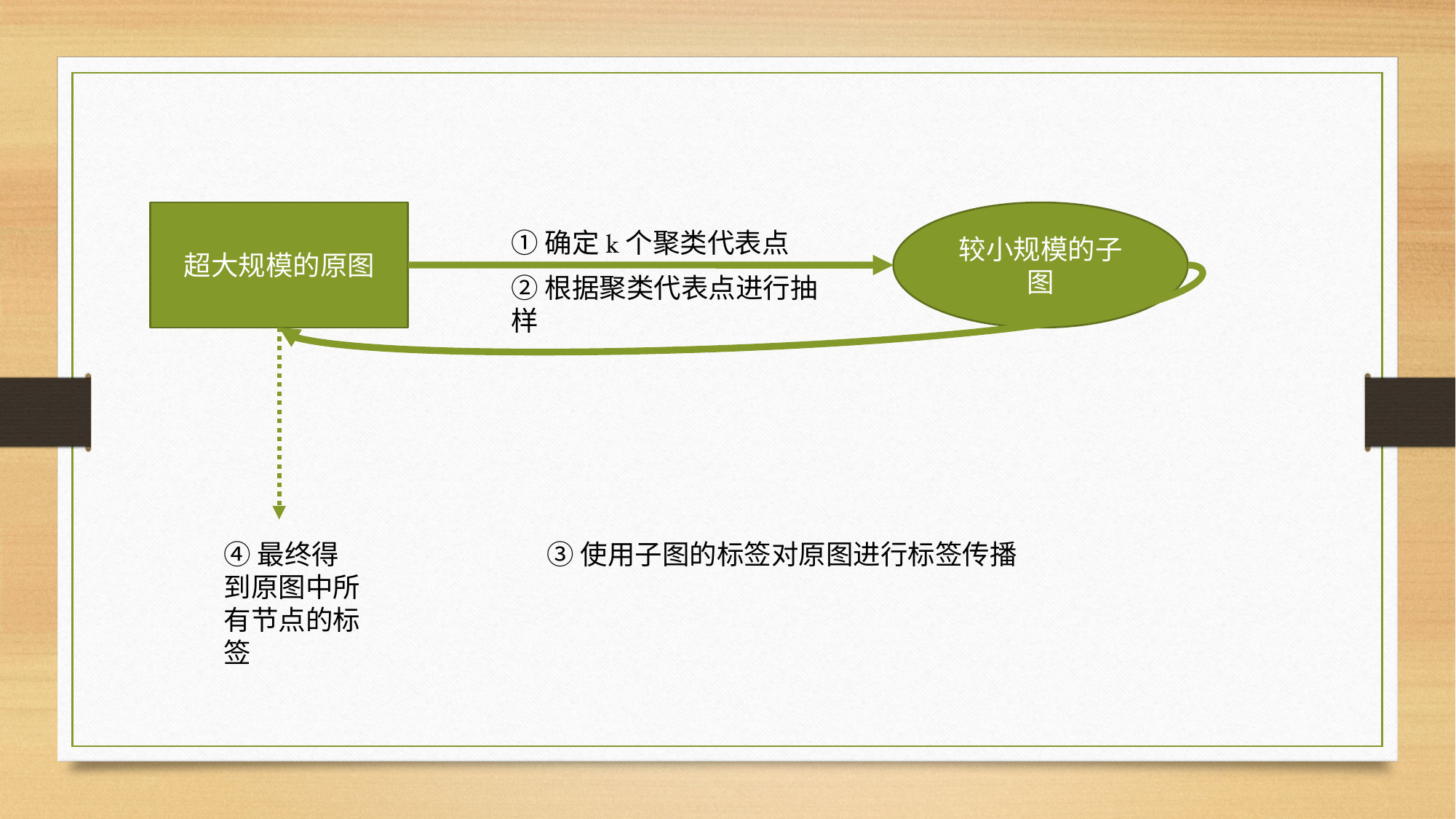

超大规模的原图
较小规模的子图
①确定k个聚类代表点
②根据聚类代表点进行抽样
④最终得到原图中所有节点的标签
③使用子图的标签对原图进行标签传播